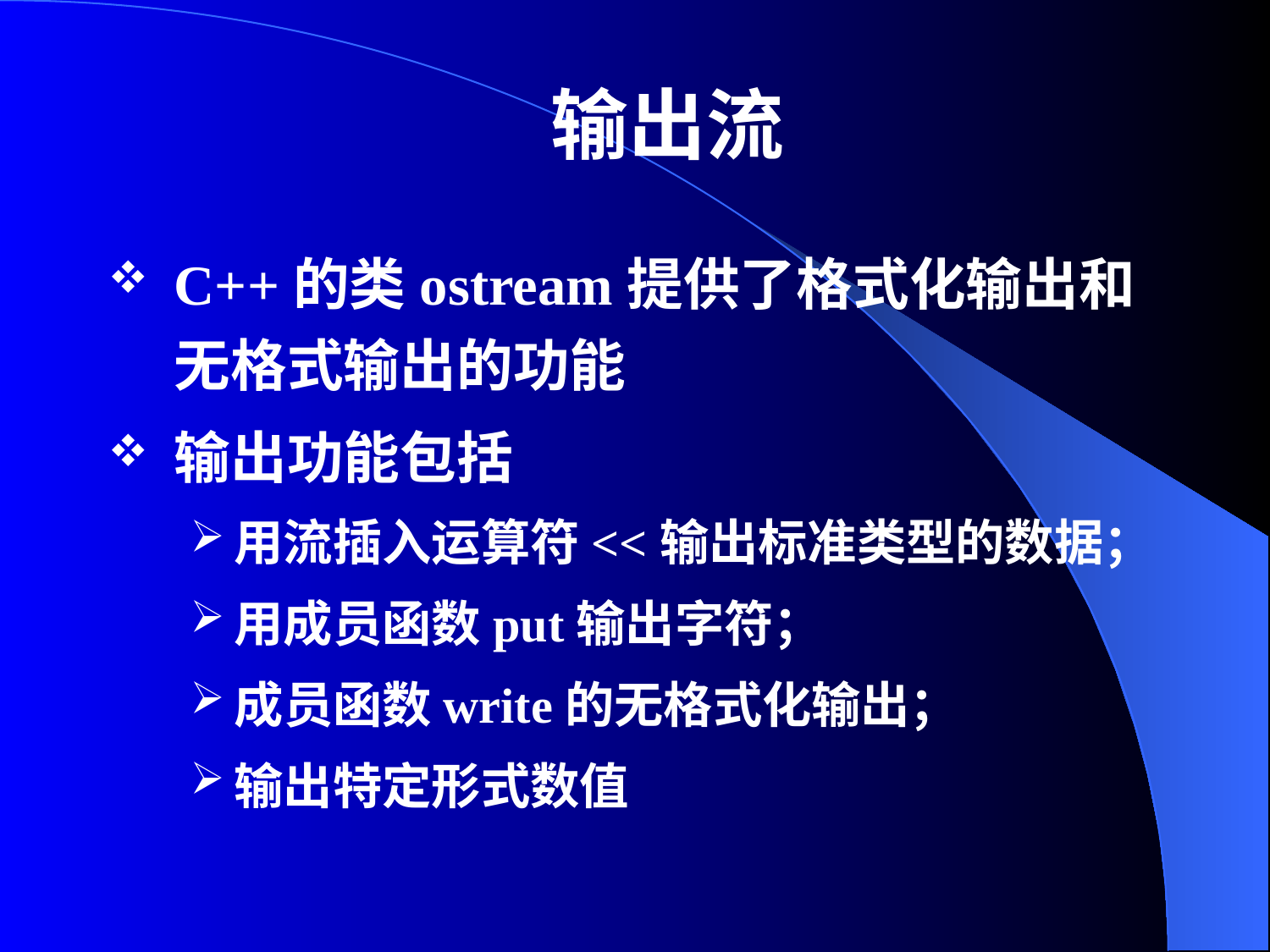

# 输出流
C++的类ostream提供了格式化输出和无格式输出的功能
输出功能包括
用流插入运算符<<输出标准类型的数据；
用成员函数put输出字符；
成员函数write的无格式化输出；
输出特定形式数值